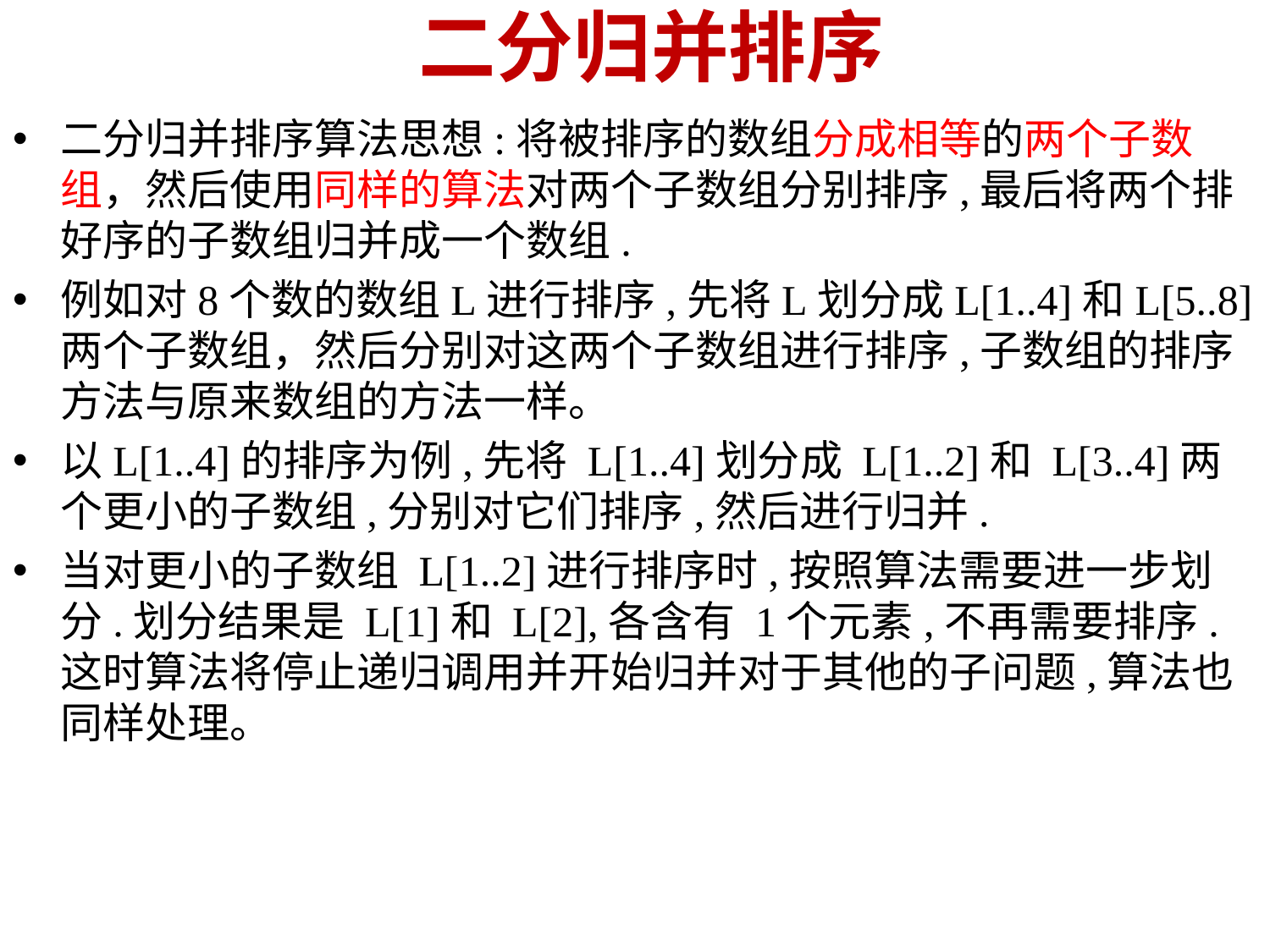

# 二分归并排序
二分归并排序算法思想:将被排序的数组分成相等的两个子数组，然后使用同样的算法对两个子数组分别排序,最后将两个排好序的子数组归并成一个数组.
例如对8个数的数组L进行排序,先将L划分成L[1..4]和L[5..8]两个子数组，然后分别对这两个子数组进行排序,子数组的排序方法与原来数组的方法一样。
以L[1..4]的排序为例,先将 L[1..4]划分成 L[1..2]和 L[3..4]两个更小的子数组,分别对它们排序,然后进行归并.
当对更小的子数组 L[1..2]进行排序时,按照算法需要进一步划分.划分结果是 L[1]和 L[2],各含有 1个元素,不再需要排序.这时算法将停止递归调用并开始归并对于其他的子问题,算法也同样处理。